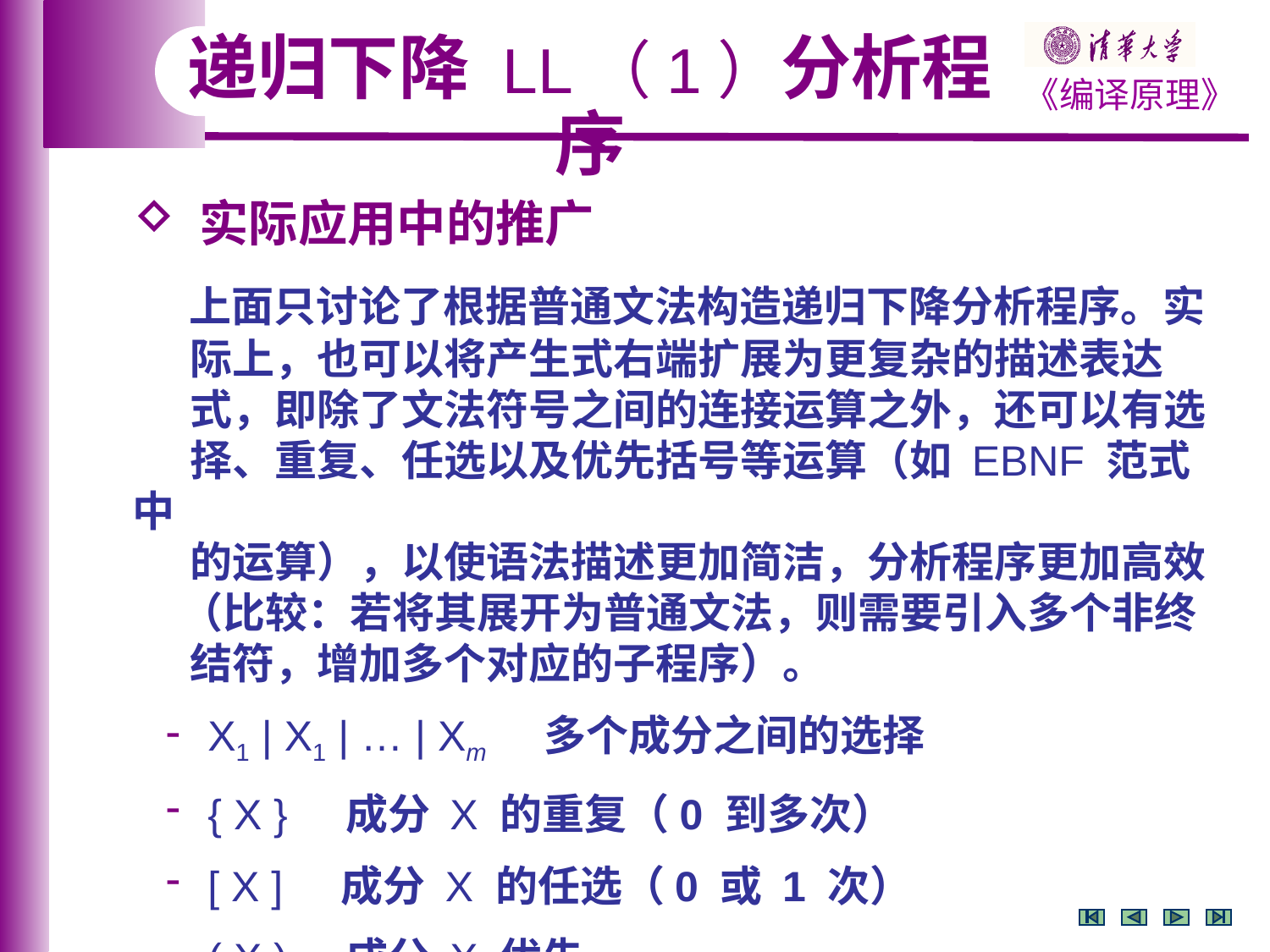

递归下降 LL（1）分析程序
 实际应用中的推广

    上面只讨论了根据普通文法构造递归下降分析程序。实
     际上，也可以将产生式右端扩展为更复杂的描述表达
     式，即除了文法符号之间的连接运算之外，还可以有选
     择、重复、任选以及优先括号等运算（如 EBNF 范式中
     的运算），以使语法描述更加简洁，分析程序更加高效
    （比较：若将其展开为普通文法，则需要引入多个非终
     结符，增加多个对应的子程序）。

 X1 | X1 | … | Xm       多个成分之间的选择

 { X }    成分 X 的重复（0 到多次）

 [ X ]    成分 X 的任选（0 或 1 次）

 ( X )    成分 X 优先